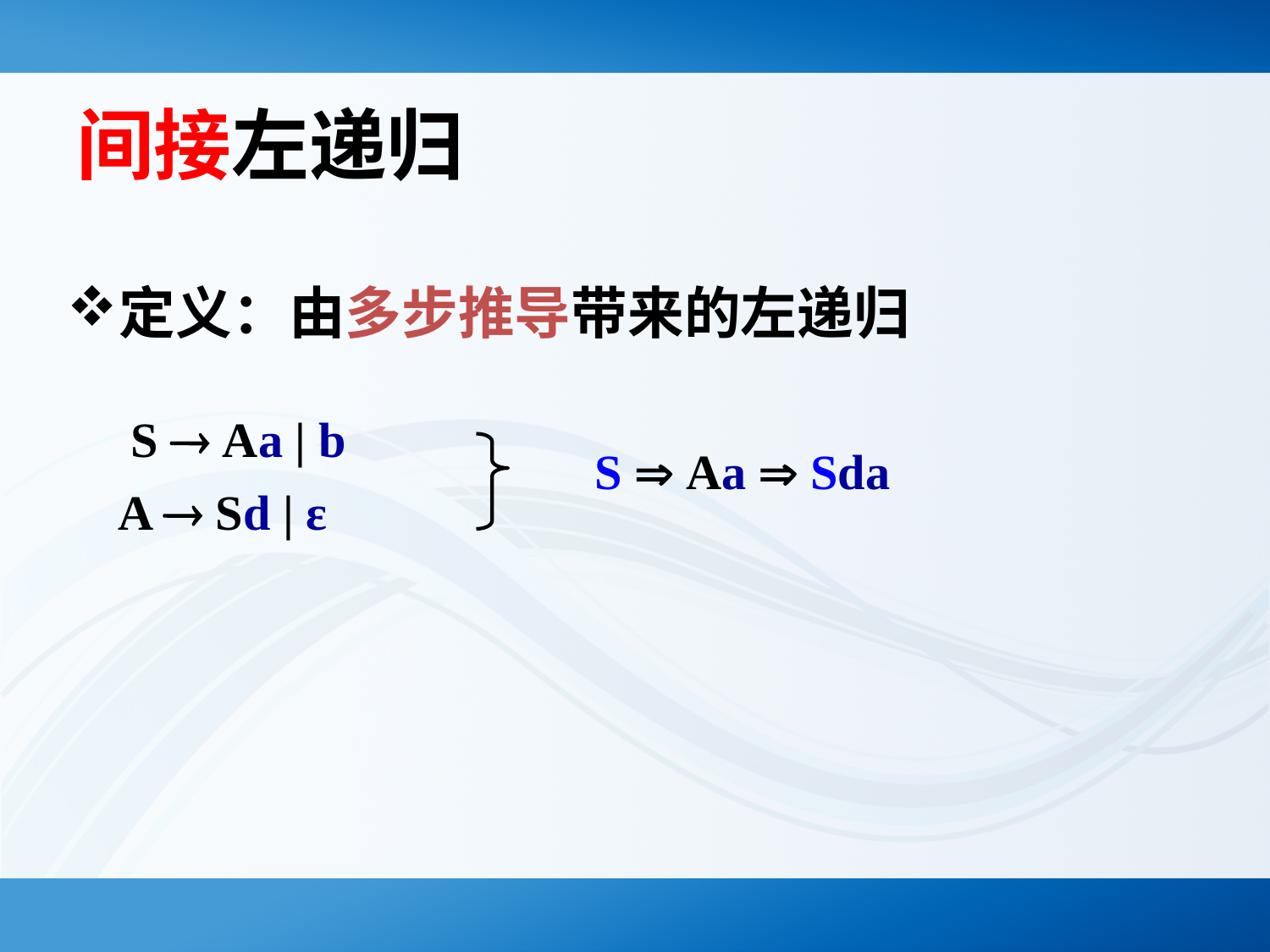

# 间接左递归
定义：由多步推导带来的左递归
 S → Aa | b
A → Sd | ε

S ⇒ Aa ⇒ Sda